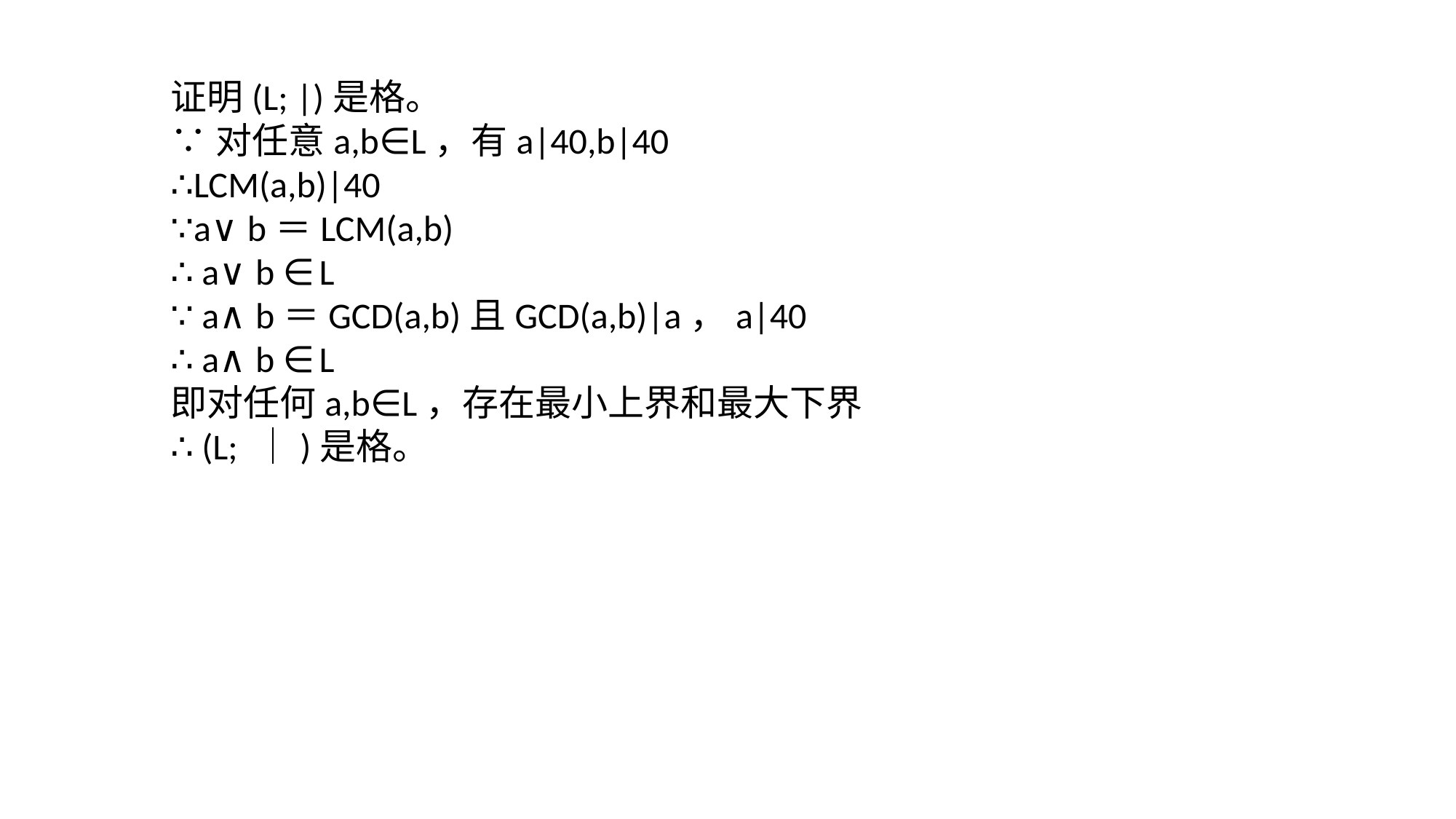

证明(L; |)是格。
∵对任意a,b∈L，有a|40,b|40
∴LCM(a,b)|40
∵a∨b＝LCM(a,b)
∴ a∨b ∈L
∵ a∧b＝GCD(a,b)且GCD(a,b)|a，a|40
∴ a∧b ∈L
即对任何a,b∈L，存在最小上界和最大下界
∴ (L; ｜)是格。